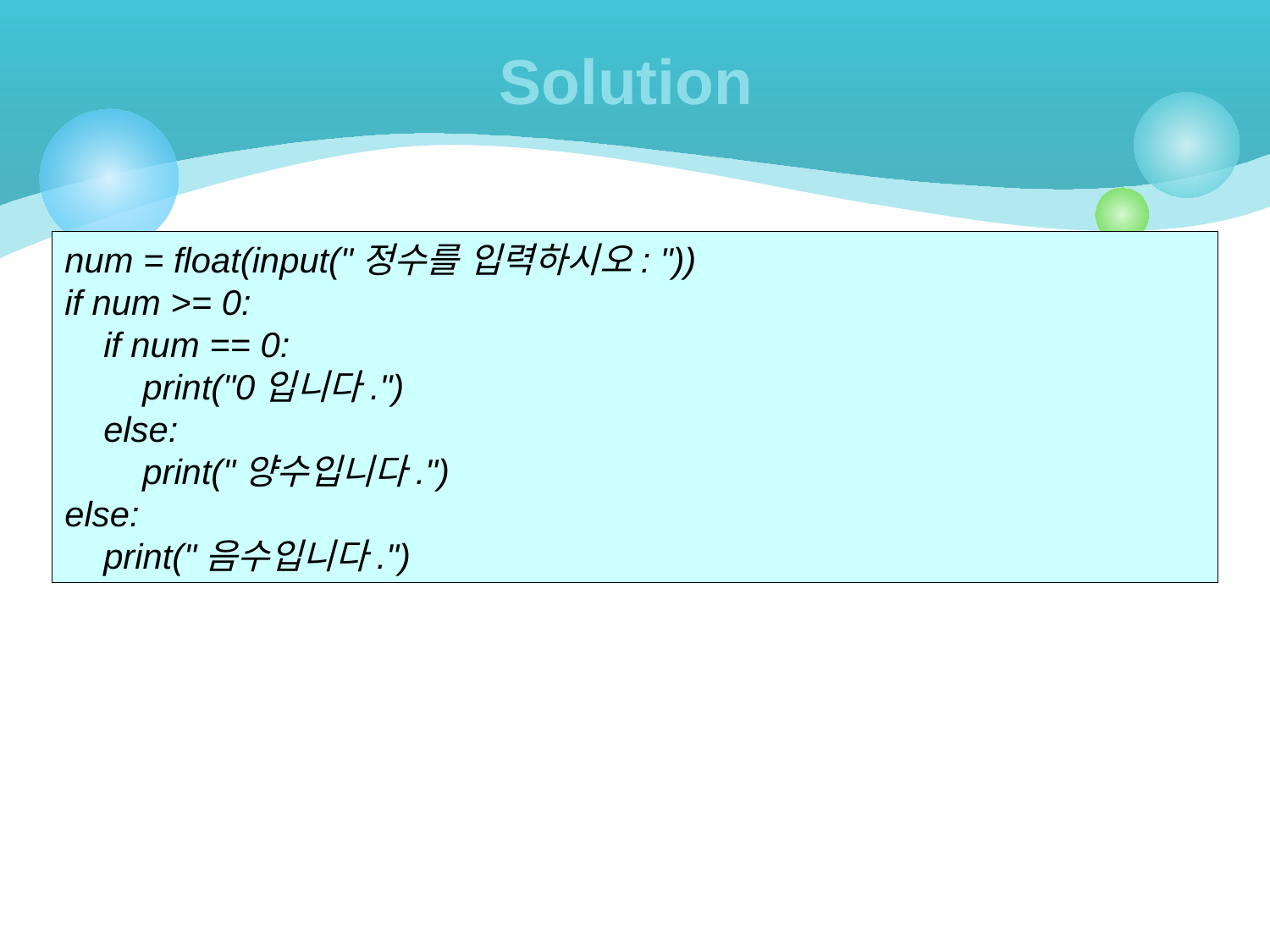

# Solution
num = float(input("정수를 입력하시오: "))
if num >= 0:
    if num == 0:
        print("0입니다.")
    else:
        print("양수입니다.")
else:
    print("음수입니다.")